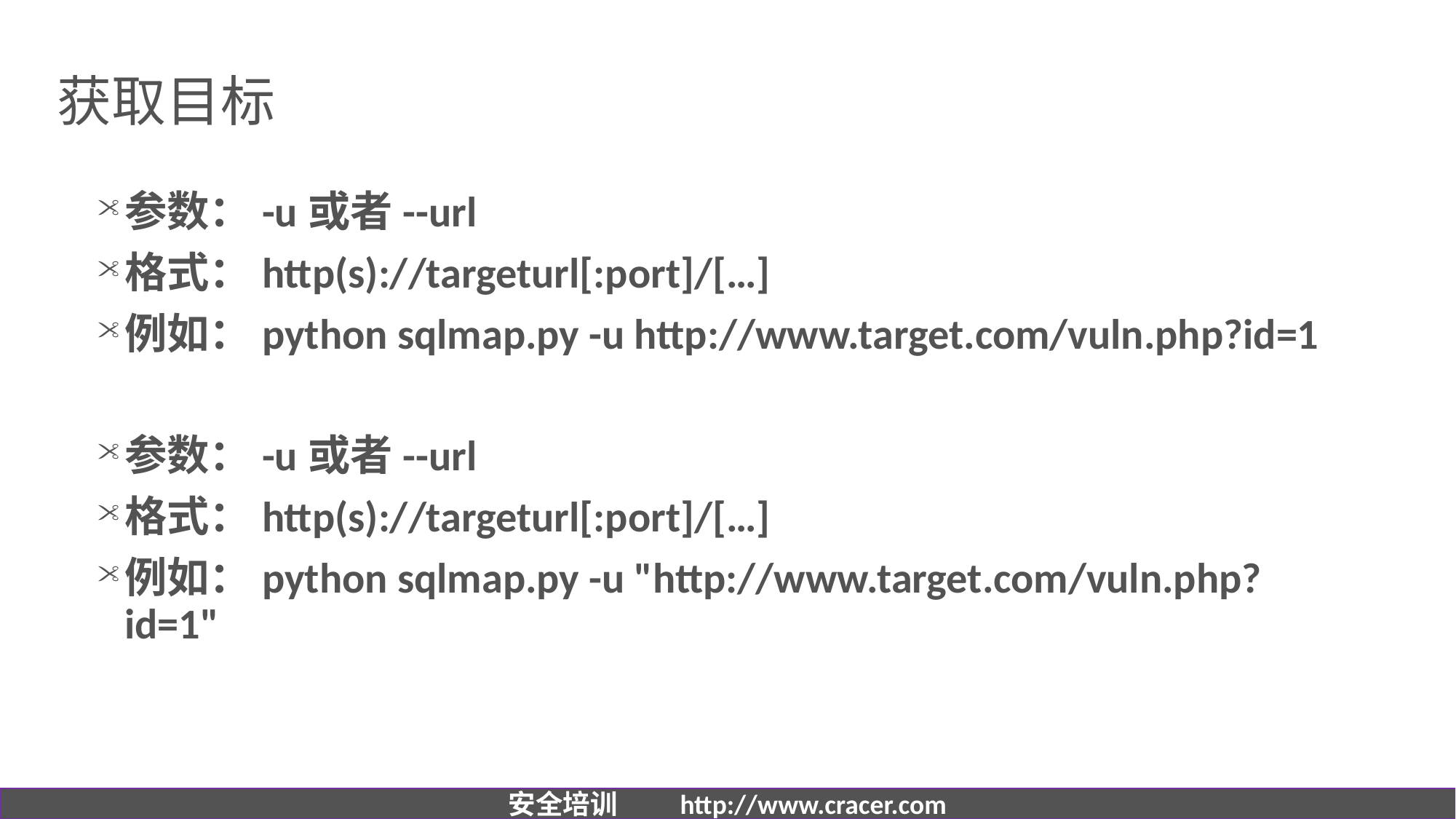

# 获取目标
参数：-u或者--url
格式：http(s)://targeturl[:port]/[…]
例如：python sqlmap.py -u http://www.target.com/vuln.php?id=1

参数：-u或者--url
格式：http(s)://targeturl[:port]/[…]
例如：python sqlmap.py -u "http://www.target.com/vuln.php?id=1"